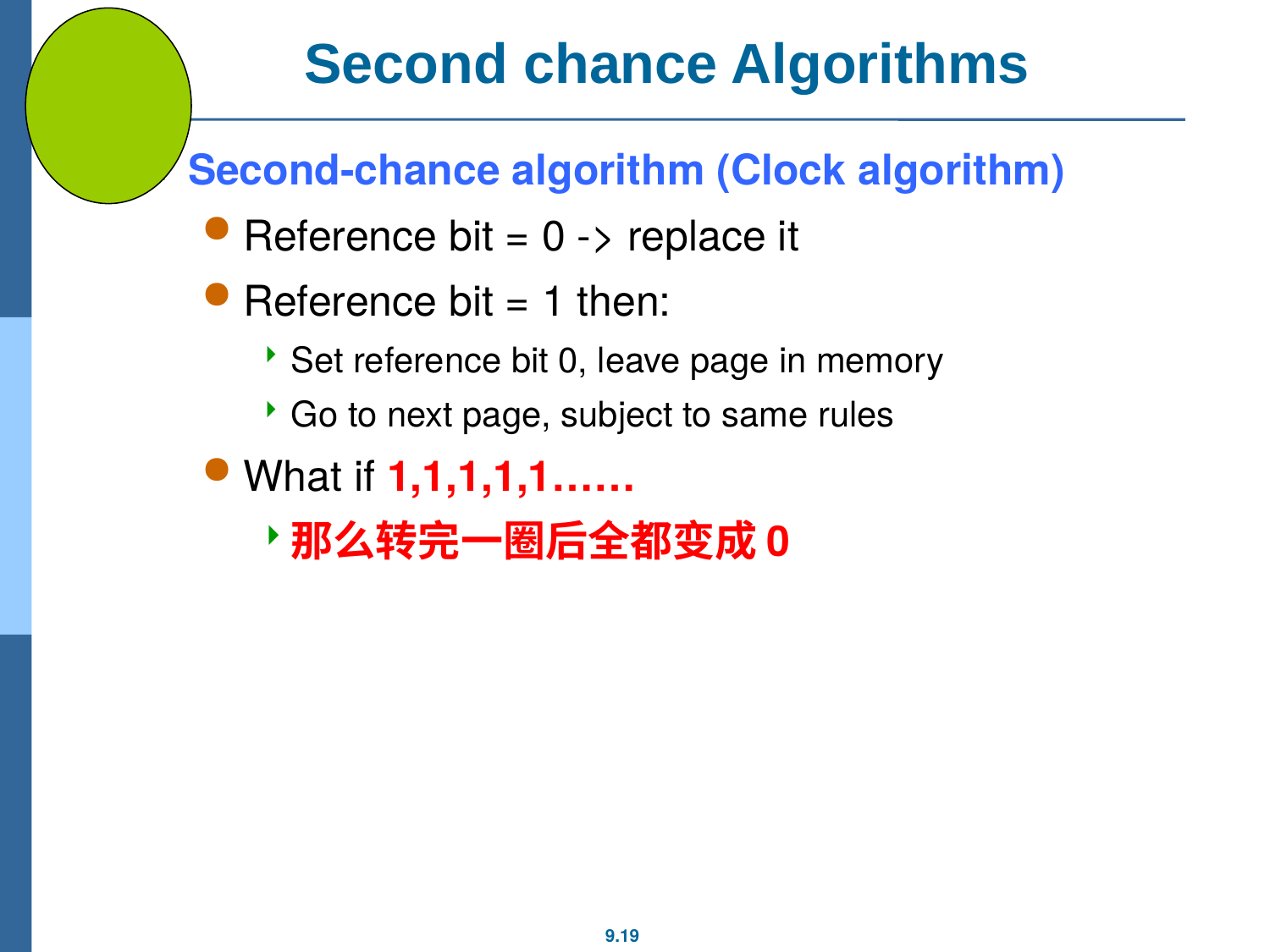

# Second chance Algorithms
Second-chance algorithm (Clock algorithm)
Reference bit = 0 -> replace it
Reference bit = 1 then:
Set reference bit 0, leave page in memory
Go to next page, subject to same rules
What if 1,1,1,1,1……
那么转完一圈后全都变成0